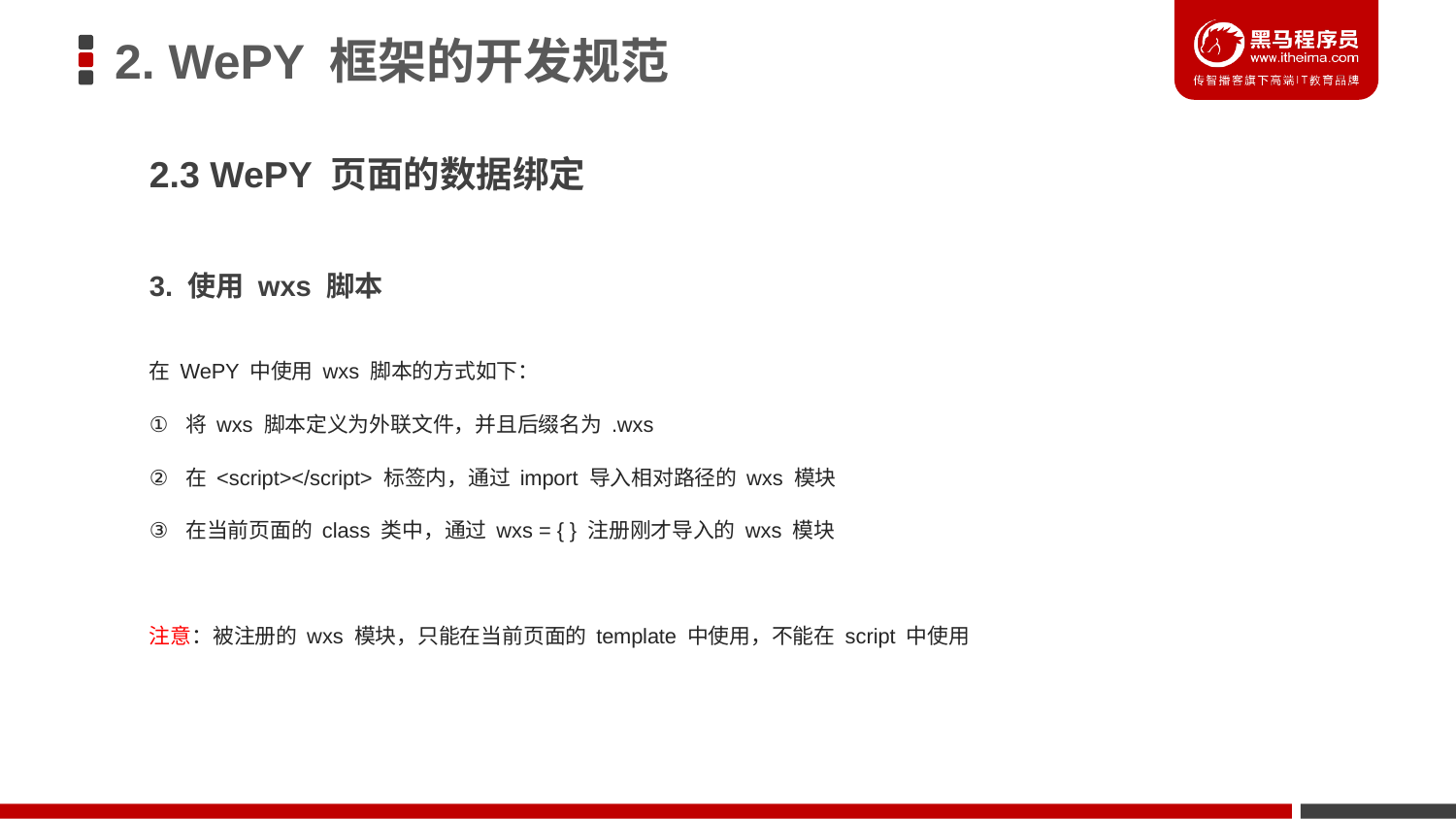

# 2. WePY 框架的开发规范
2.3 WePY 页面的数据绑定
3. 使用 wxs 脚本
在 WePY 中使用 wxs 脚本的方式如下：
将 wxs 脚本定义为外联文件，并且后缀名为 .wxs
在 <script></script> 标签内，通过 import 导入相对路径的 wxs 模块
在当前页面的 class 类中，通过 wxs = { } 注册刚才导入的 wxs 模块

注意：被注册的 wxs 模块，只能在当前页面的 template 中使用，不能在 script 中使用